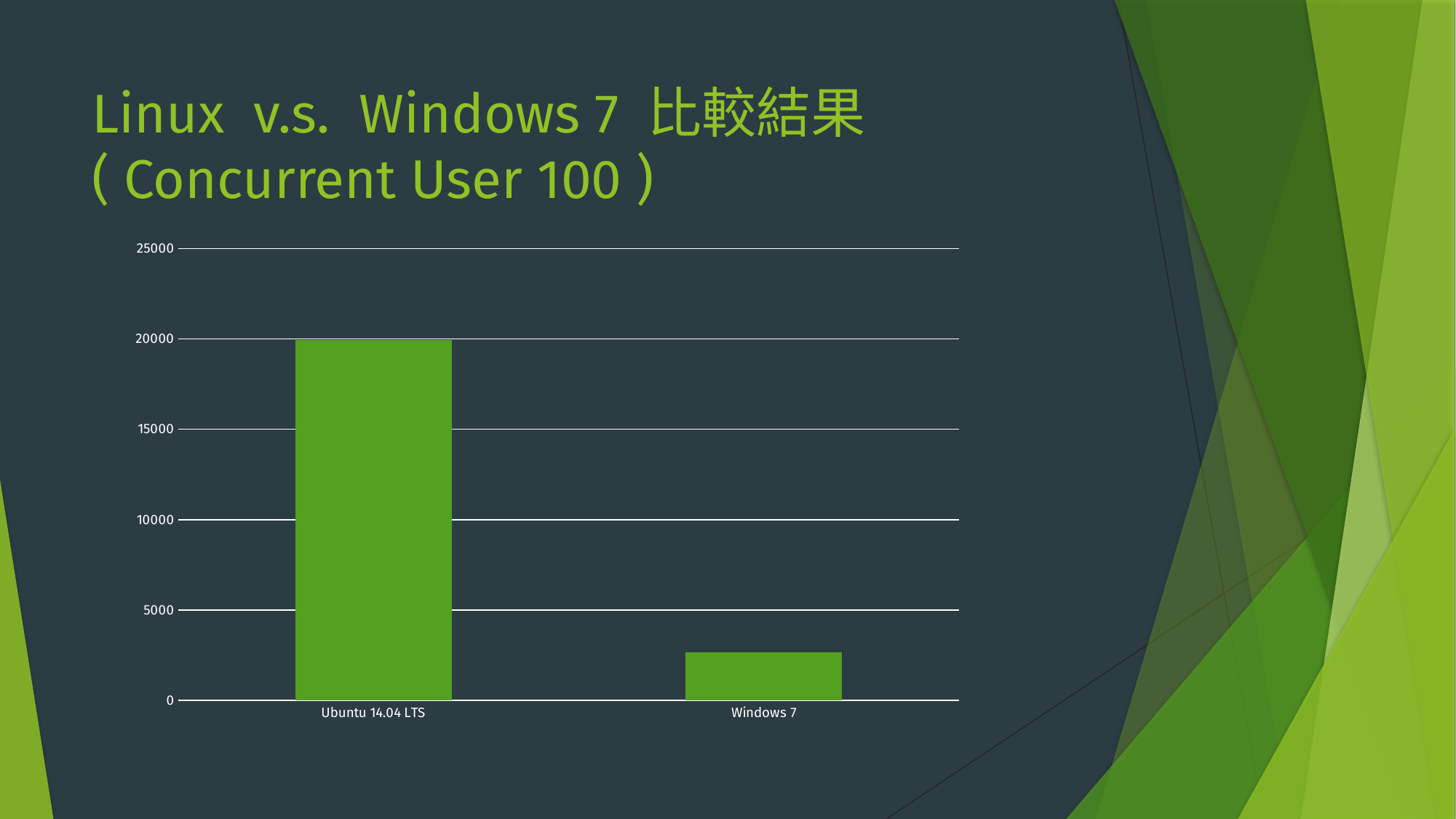

# Linux  v.s.  Windows 7 比較結果 ( Concurrent User 100 )

### Chart

| Category |  |
|---|---|
| Ubuntu 14.04 LTS | 19952.0 |
| Windows 7 | 2648.0 |